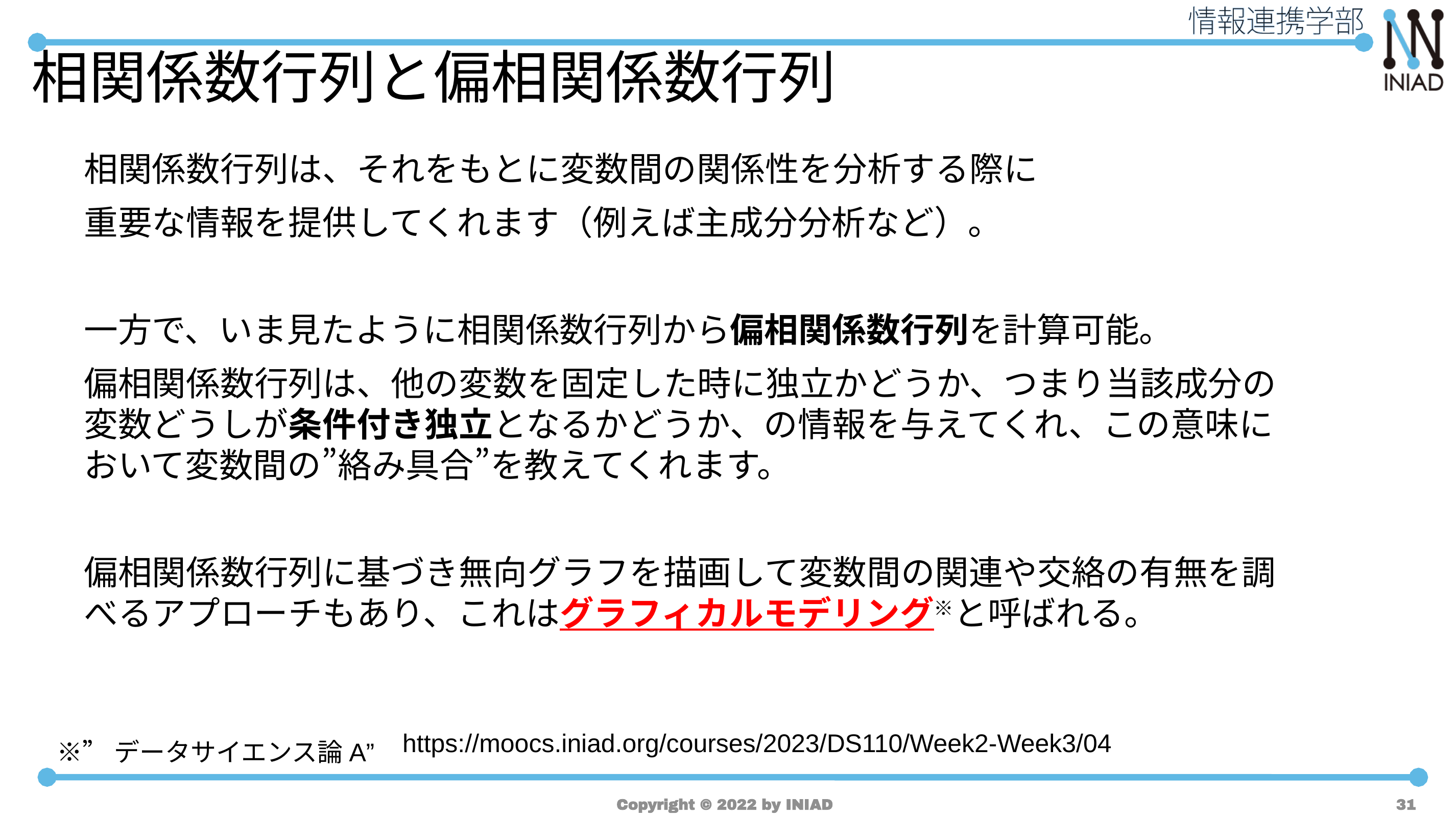

# 相関係数行列と偏相関係数行列
相関係数行列は、それをもとに変数間の関係性を分析する際に
重要な情報を提供してくれます（例えば主成分分析など）。

一方で、いま見たように相関係数行列から偏相関係数行列を計算可能。
偏相関係数行列は、他の変数を固定した時に独立かどうか、つまり当該成分の変数どうしが条件付き独立となるかどうか、の情報を与えてくれ、この意味において変数間の”絡み具合”を教えてくれます。

偏相関係数行列に基づき無向グラフを描画して変数間の関連や交絡の有無を調べるアプローチもあり、これはグラフィカルモデリング※と呼ばれる。
https://moocs.iniad.org/courses/2023/DS110/Week2-Week3/04
※”データサイエンス論A”
Copyright © 2022 by INIAD
31